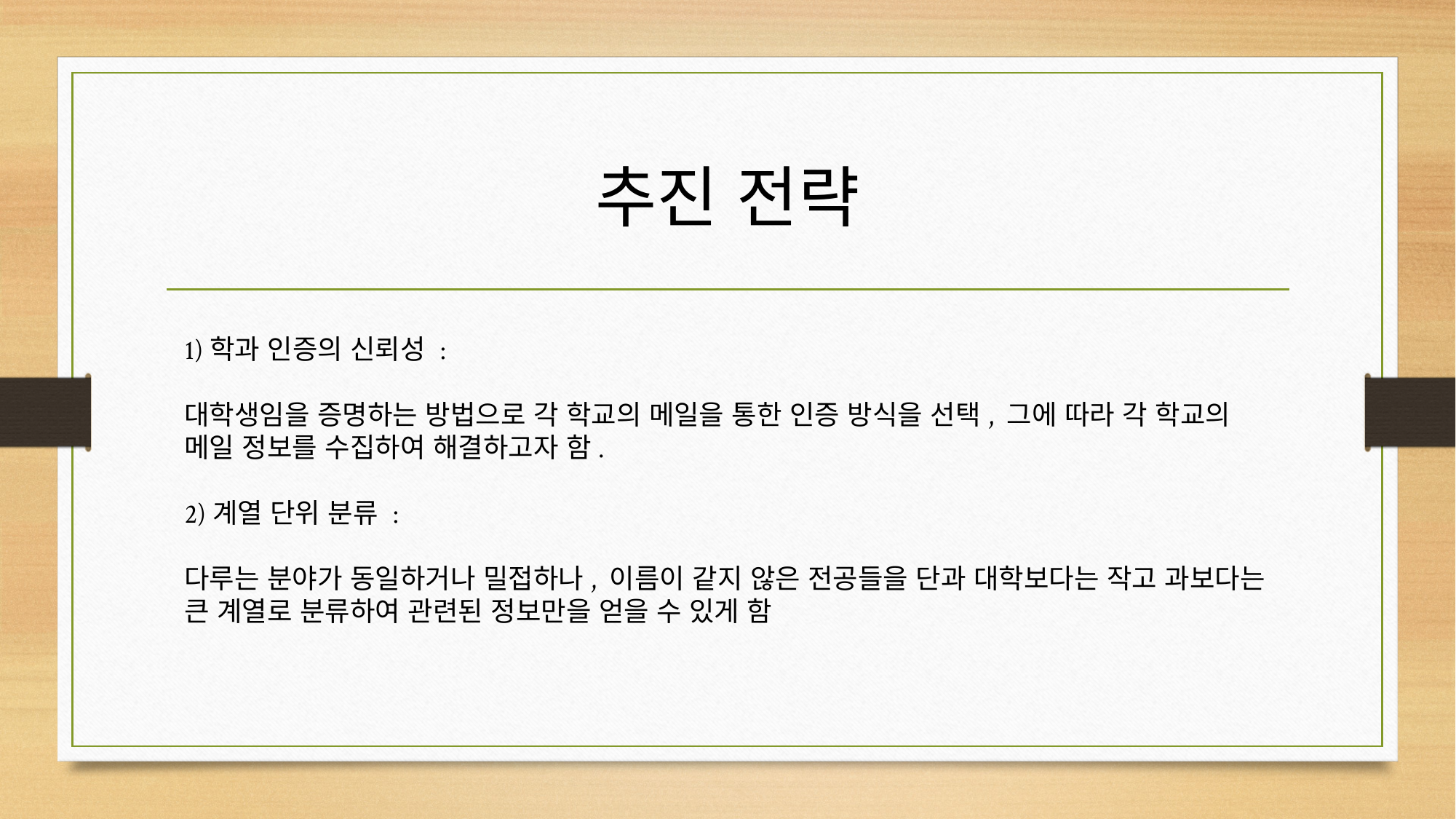

# 추진 전략

1)학과 인증의 신뢰성 :

대학생임을 증명하는 방법으로 각 학교의 메일을 통한 인증 방식을 선택, 그에 따라 각 학교의 메일 정보를 수집하여 해결하고자 함.

2)계열 단위 분류 :

다루는 분야가 동일하거나 밀접하나, 이름이 같지 않은 전공들을 단과 대학보다는 작고 과보다는 큰 계열로 분류하여 관련된 정보만을 얻을 수 있게 함